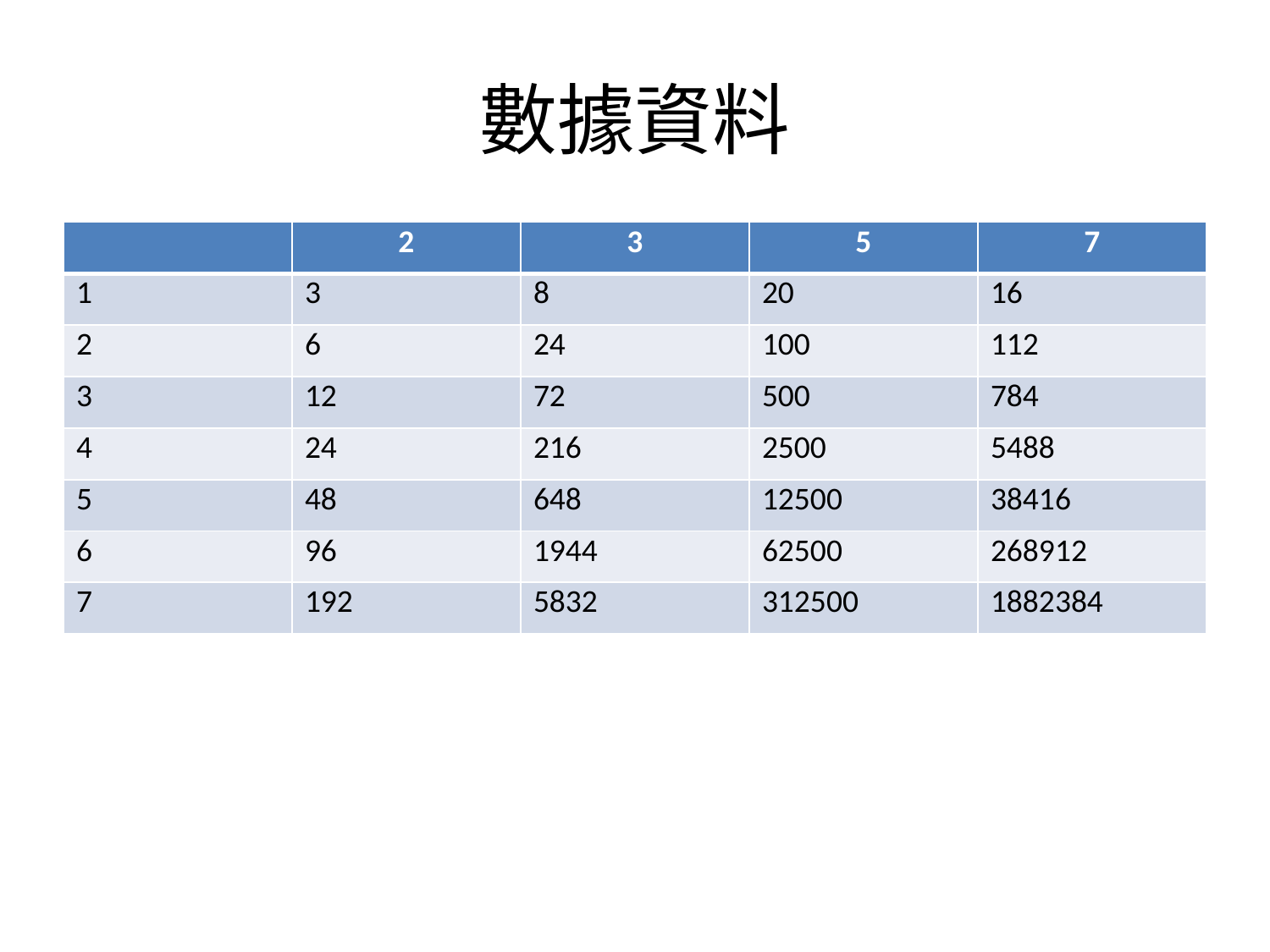

# 數據資料
|  | 2 | 3 | 5 | 7 |
| --- | --- | --- | --- | --- |
| 1 | 3 | 8 | 20 | 16 |
| 2 | 6 | 24 | 100 | 112 |
| 3 | 12 | 72 | 500 | 784 |
| 4 | 24 | 216 | 2500 | 5488 |
| 5 | 48 | 648 | 12500 | 38416 |
| 6 | 96 | 1944 | 62500 | 268912 |
| 7 | 192 | 5832 | 312500 | 1882384 |